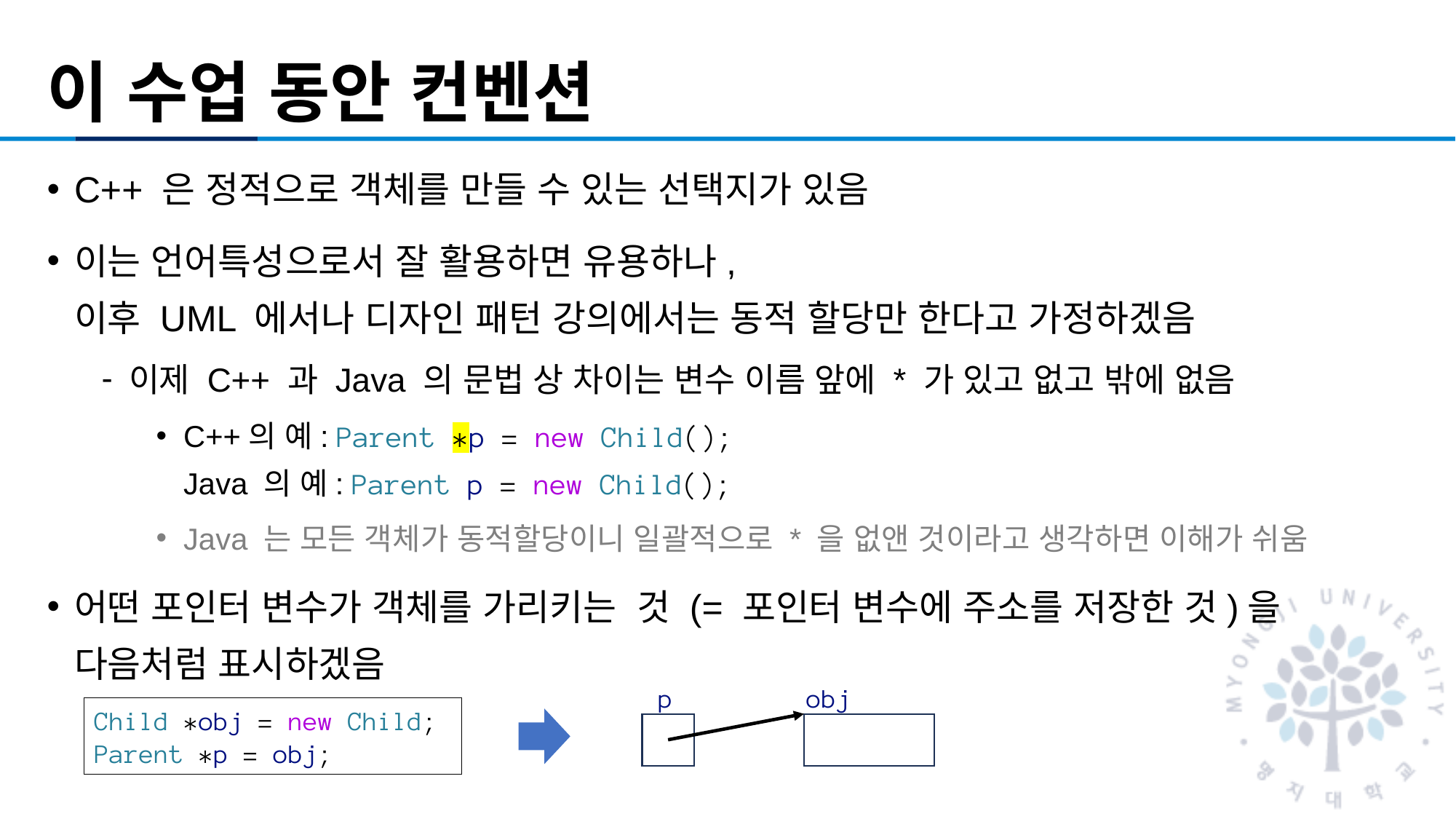

# 이 수업 동안 컨벤션
C++ 은 정적으로 객체를 만들 수 있는 선택지가 있음
이는 언어특성으로서 잘 활용하면 유용하나,
이후 UML 에서나 디자인 패턴 강의에서는 동적 할당만 한다고 가정하겠음
이제 C++ 과 Java 의 문법 상 차이는 변수 이름 앞에 * 가 있고 없고 밖에 없음
C++의 예: Parent *p = new Child();
Java 의 예: Parent p = new Child();
Java 는 모든 객체가 동적할당이니 일괄적으로 * 을 없앤 것이라고 생각하면 이해가 쉬움
어떤 포인터 변수가 객체를 가리키는  것 (= 포인터 변수에 주소를 저장한 것)을
다음처럼 표시하겠음

p
obj
Child *obj = new Child;
Parent *p = obj;